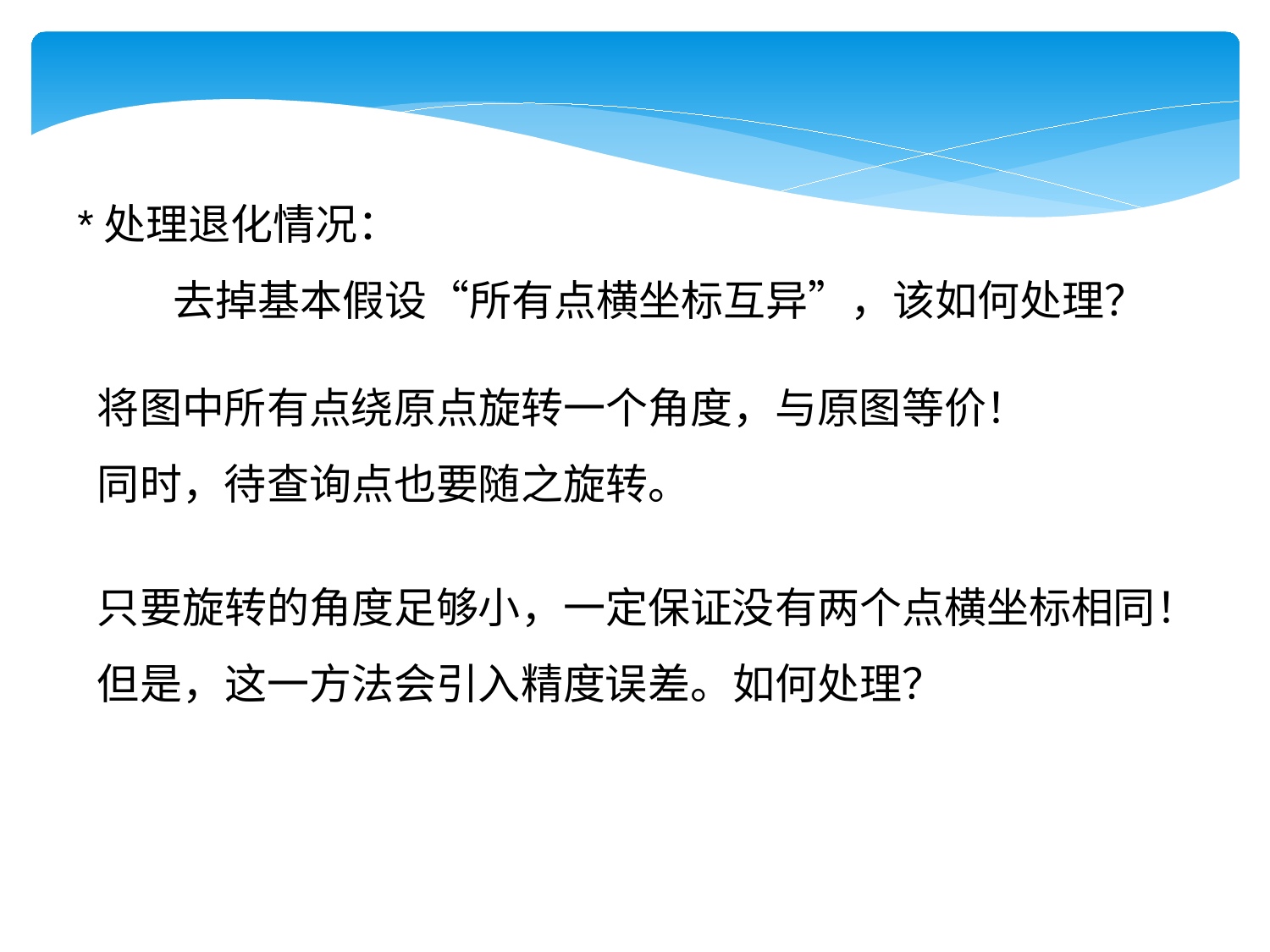

*处理退化情况：
         去掉基本假设“所有点横坐标互异”，该如何处理？
将图中所有点绕原点旋转一个角度，与原图等价！
同时，待查询点也要随之旋转。
只要旋转的角度足够小，一定保证没有两个点横坐标相同！
但是，这一方法会引入精度误差。如何处理？